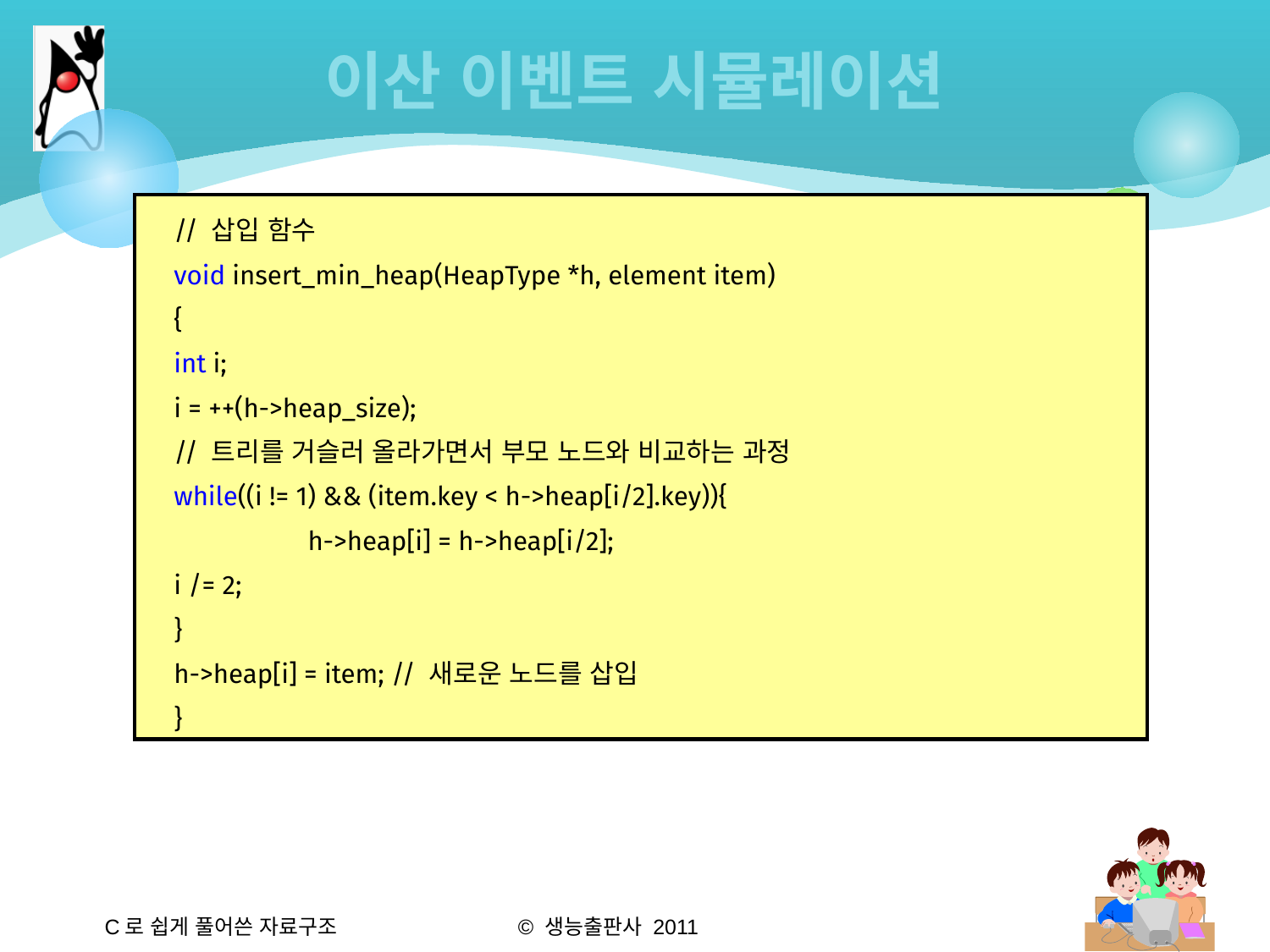

# 이산 이벤트 시뮬레이션
// 삽입 함수
void insert_min_heap(HeapType *h, element item)
{
int i;
i = ++(h->heap_size);
// 트리를 거슬러 올라가면서 부모 노드와 비교하는 과정
while((i != 1) && (item.key < h->heap[i/2].key)){
	 h->heap[i] = h->heap[i/2];
i /= 2;
}
h->heap[i] = item; // 새로운 노드를 삽입
}